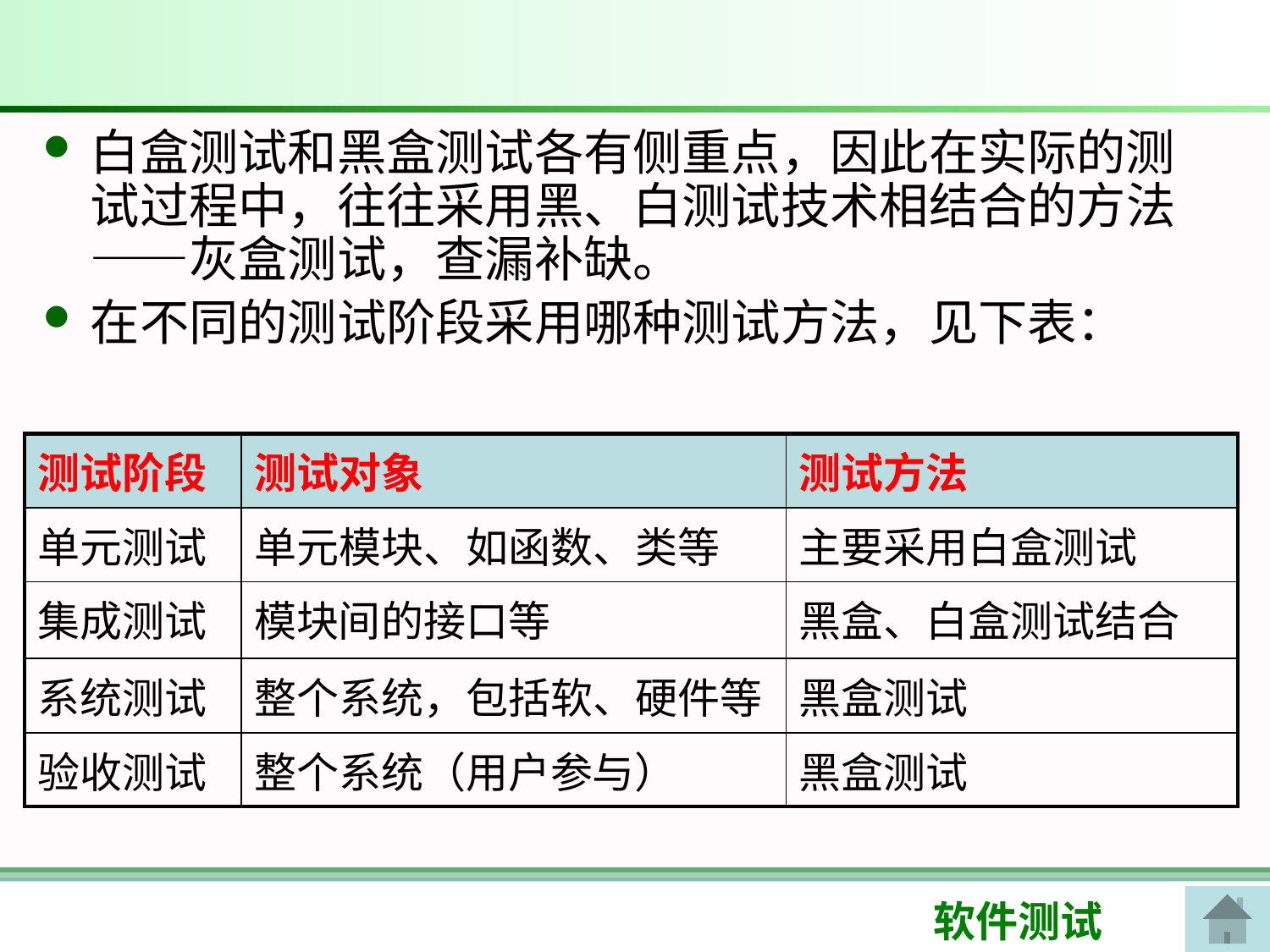

白盒测试和黑盒测试各有侧重点，因此在实际的测试过程中，往往采用黑、白测试技术相结合的方法——灰盒测试，查漏补缺。
在不同的测试阶段采用哪种测试方法，见下表：
| 测试阶段 | 测试对象 | 测试方法 |
| --- | --- | --- |
| 单元测试 | 单元模块、如函数、类等 | 主要采用白盒测试 |
| 集成测试 | 模块间的接口等 | 黑盒、白盒测试结合 |
| 系统测试 | 整个系统，包括软、硬件等 | 黑盒测试 |
| 验收测试 | 整个系统（用户参与） | 黑盒测试 |